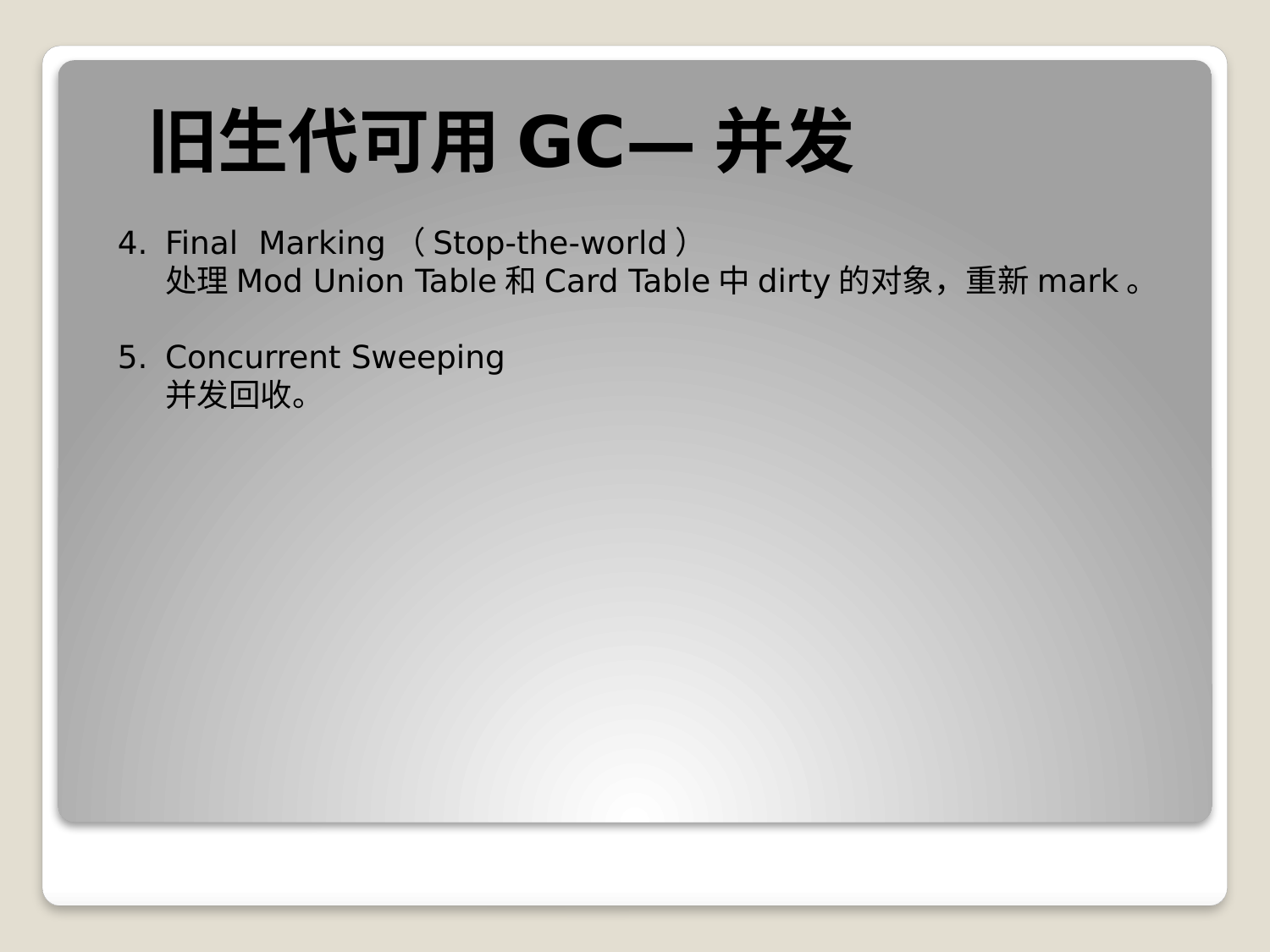

旧生代可用GC—并发
Final  Marking（Stop-the-world）
处理Mod Union Table和Card Table中dirty的对象，重新mark。

Concurrent Sweeping
并发回收。